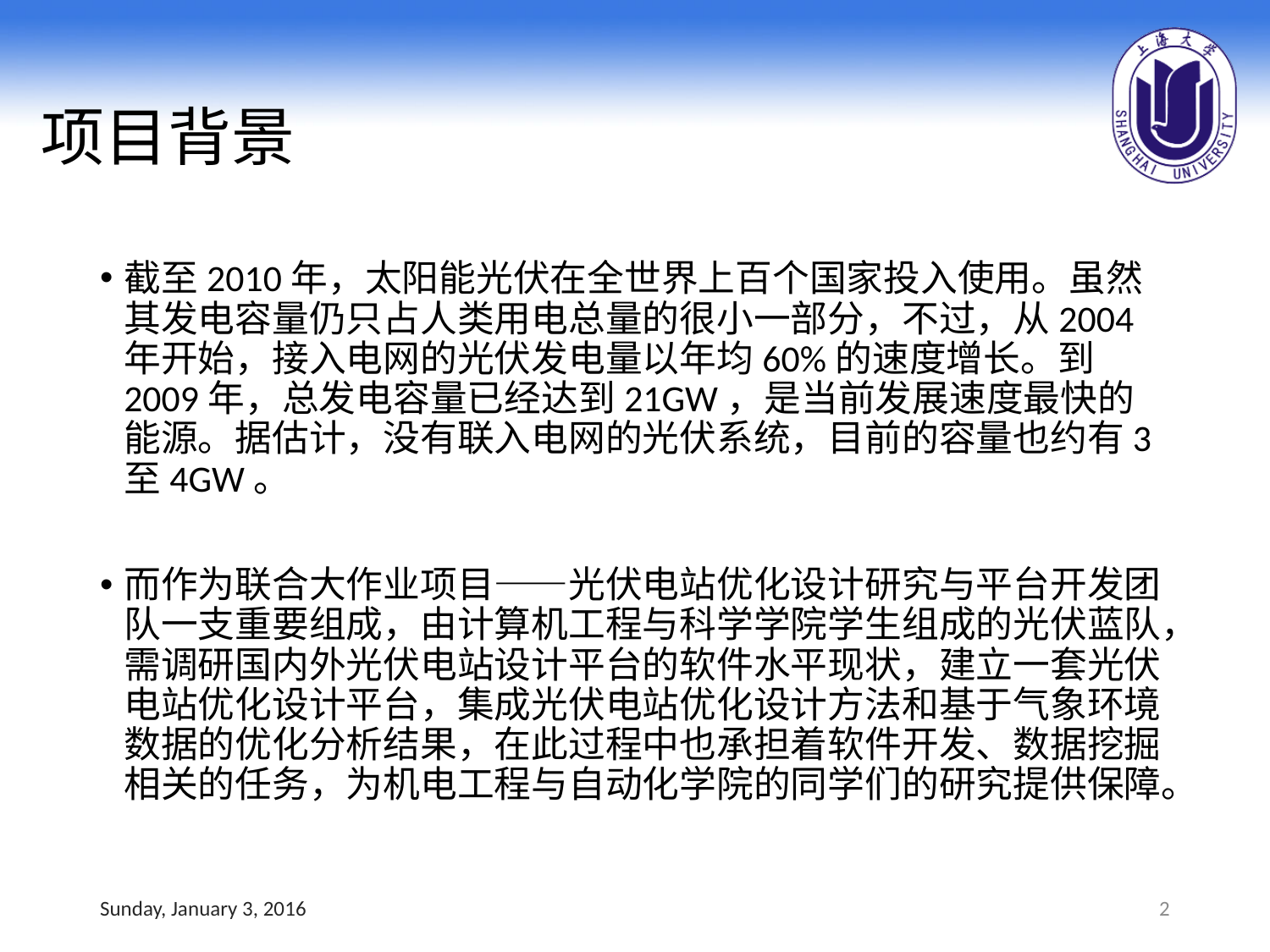

项目背景
截至2010年，太阳能光伏在全世界上百个国家投入使用。虽然其发电容量仍只占人类用电总量的很小一部分，不过，从2004年开始，接入电网的光伏发电量以年均60%的速度增长。到2009年，总发电容量已经达到21GW，是当前发展速度最快的能源。据估计，没有联入电网的光伏系统，目前的容量也约有3至4GW。

而作为联合大作业项目——光伏电站优化设计研究与平台开发团队一支重要组成，由计算机工程与科学学院学生组成的光伏蓝队，需调研国内外光伏电站设计平台的软件水平现状，建立一套光伏电站优化设计平台，集成光伏电站优化设计方法和基于气象环境数据的优化分析结果，在此过程中也承担着软件开发、数据挖掘相关的任务，为机电工程与自动化学院的同学们的研究提供保障。

Sunday, January 3, 2016
2